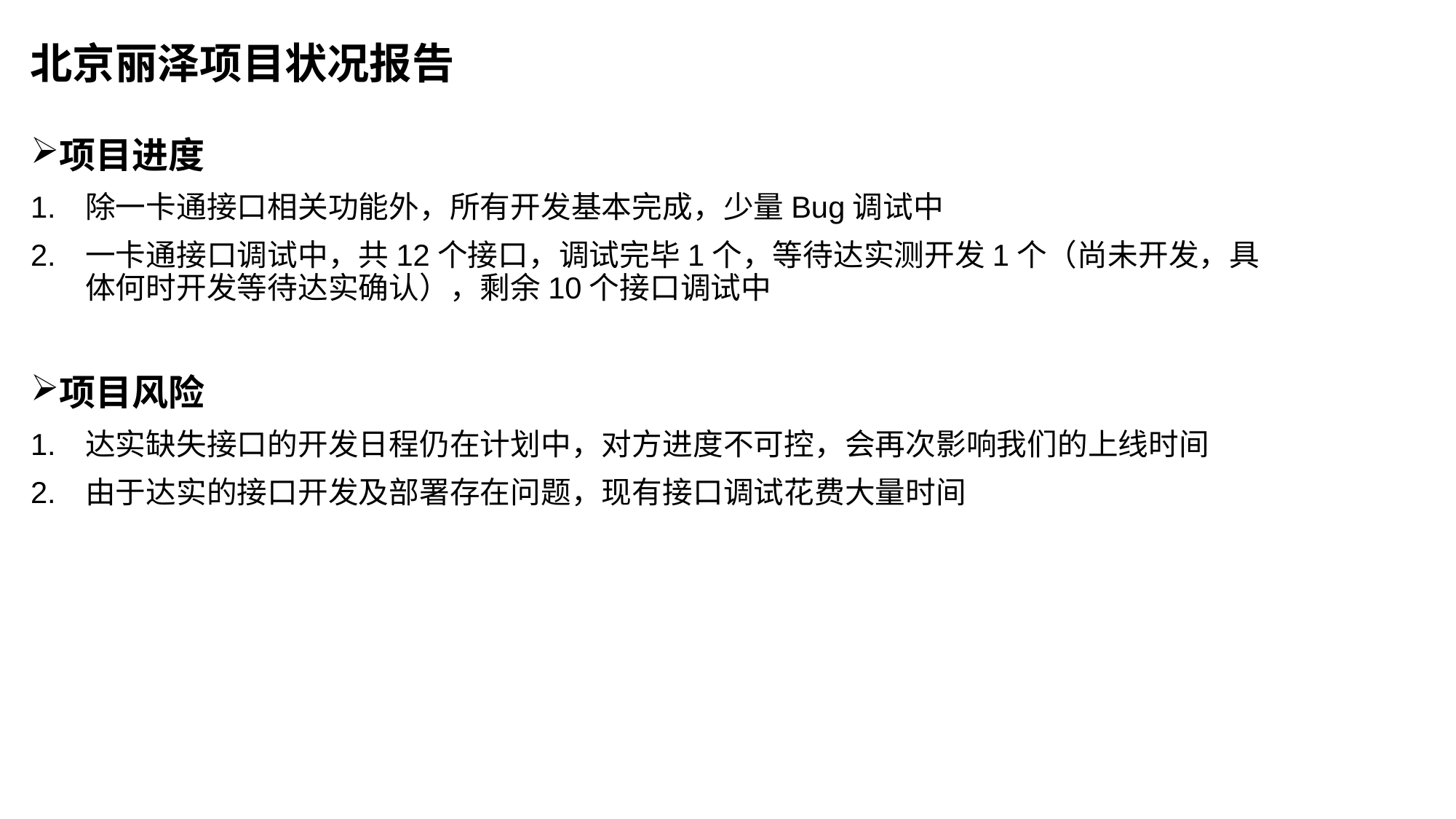

北京丽泽项目状况报告
项目进度
除一卡通接口相关功能外，所有开发基本完成，少量Bug调试中
一卡通接口调试中，共12个接口，调试完毕1个，等待达实测开发1个（尚未开发，具体何时开发等待达实确认），剩余10个接口调试中

项目风险
达实缺失接口的开发日程仍在计划中，对方进度不可控，会再次影响我们的上线时间
由于达实的接口开发及部署存在问题，现有接口调试花费大量时间